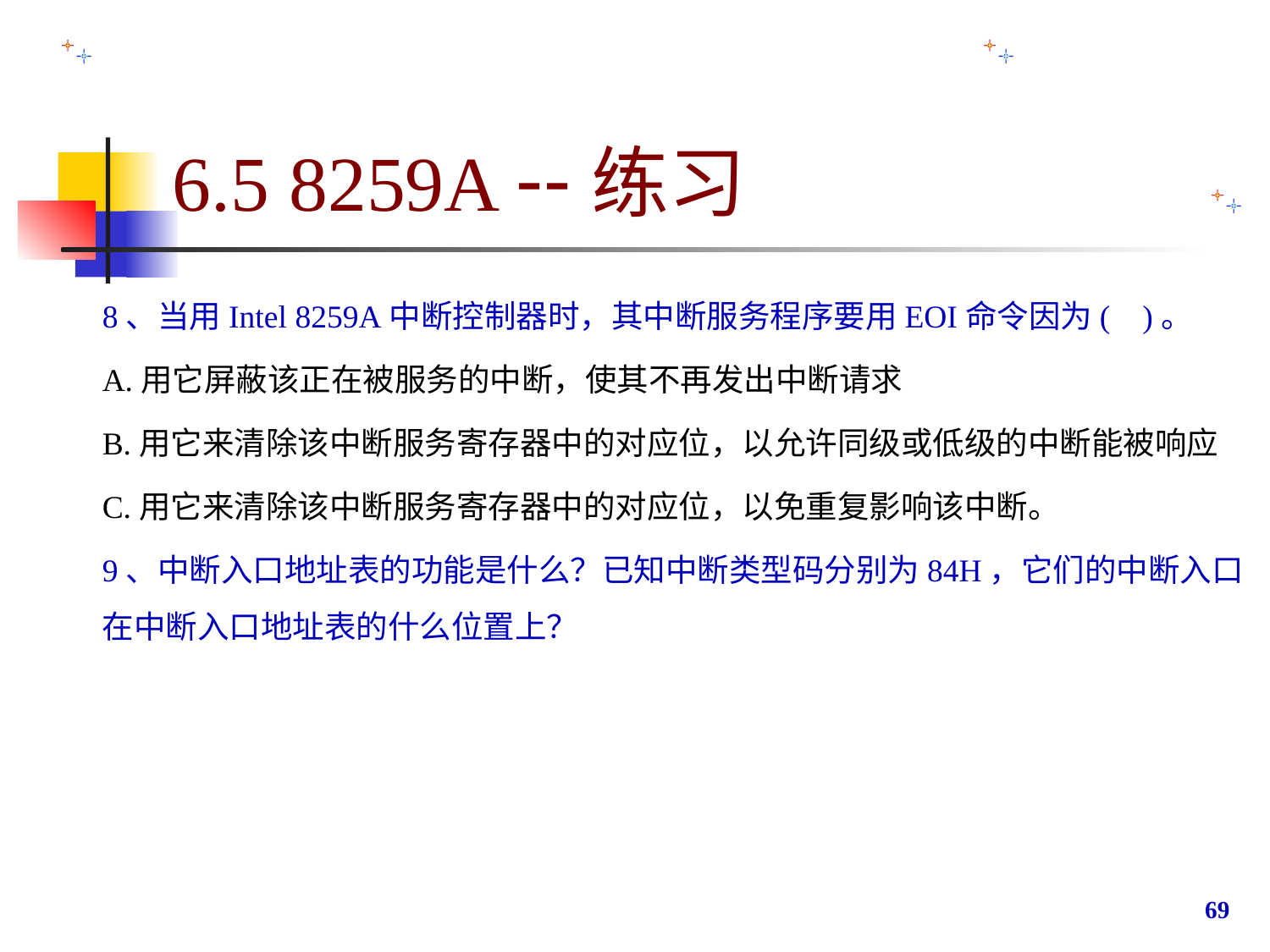

# 6.5 8259A --练习
8、当用Intel 8259A中断控制器时，其中断服务程序要用EOI命令因为(    )。
A.用它屏蔽该正在被服务的中断，使其不再发出中断请求
B.用它来清除该中断服务寄存器中的对应位，以允许同级或低级的中断能被响应
C.用它来清除该中断服务寄存器中的对应位，以免重复影响该中断。
9、中断入口地址表的功能是什么？已知中断类型码分别为84H，它们的中断入口在中断入口地址表的什么位置上？

69